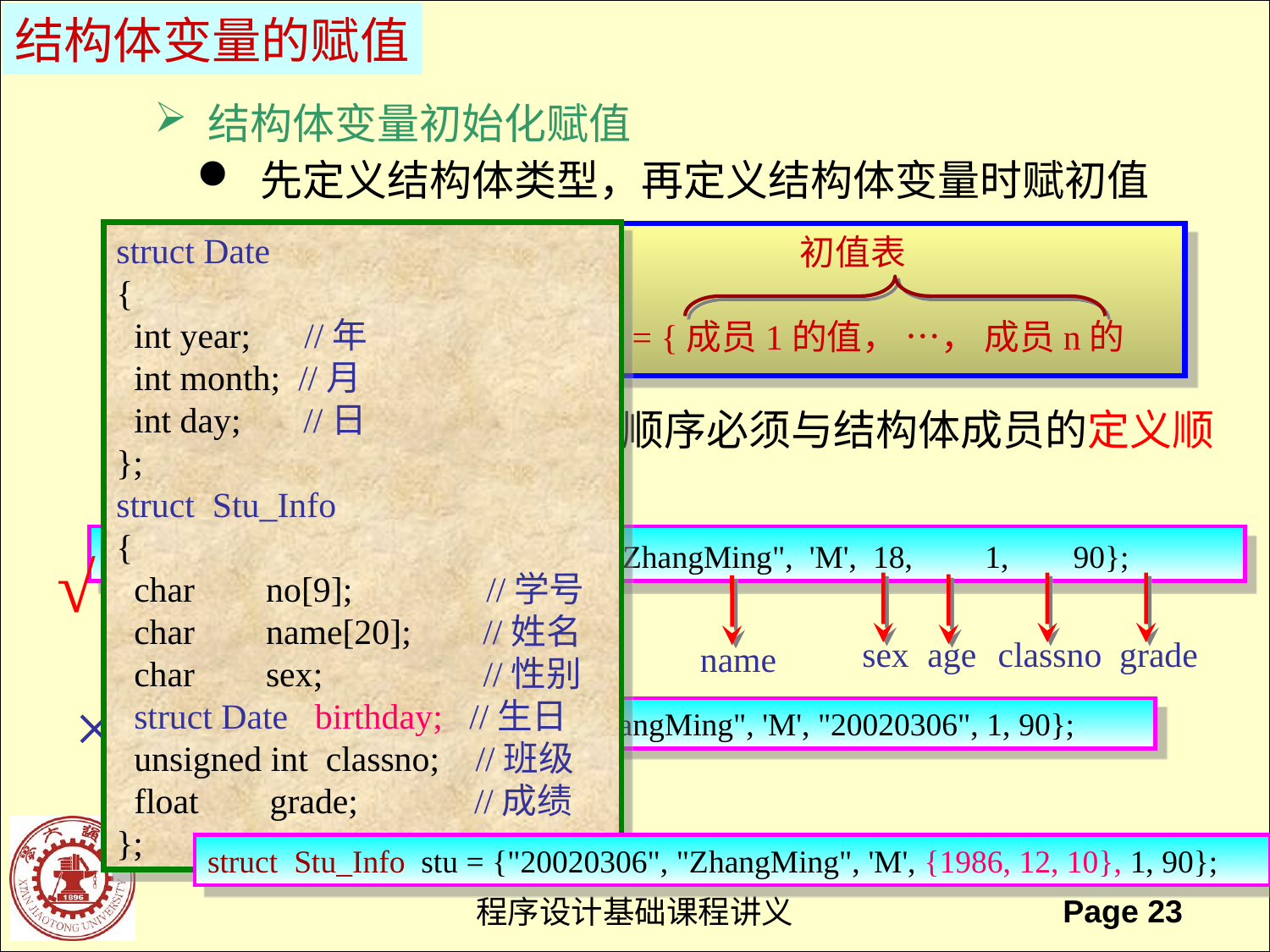

结构体变量的赋值
 结构体变量初始化赋值
先定义结构体类型，再定义结构体变量时赋初值
struct Date
{
  int year;      //年
  int month;  //月
  int day;       //日
};
struct  Stu_Info
{
  char        no[9];               //学号
  char        name[20];        //姓名
  char        sex;                  //性别
  struct Date   birthday;   //生日
  unsigned int  classno;    //班级
  float        grade;             //成绩
};
struct  Stu_Info  stu = {"20020306", "ZhangMing", 'M', {1986, 12, 10}, 1, 90};

struct  结构体类型名                                       初值表
{  … … }；
struct  结构体类型名  变量名 = {成员1的值， …， 成员n的值}；
        注意： { }中间的数据顺序必须与结构体成员的定义顺序一致。
struct Student_Info stu = {"20020306", "ZhangMing",  'M',  18,         1,        90};
√

sex

classno

grade

no

age

name
×
struct  Student_Info  stu = {18, "ZhangMing", 'M', "20020306", 1, 90};